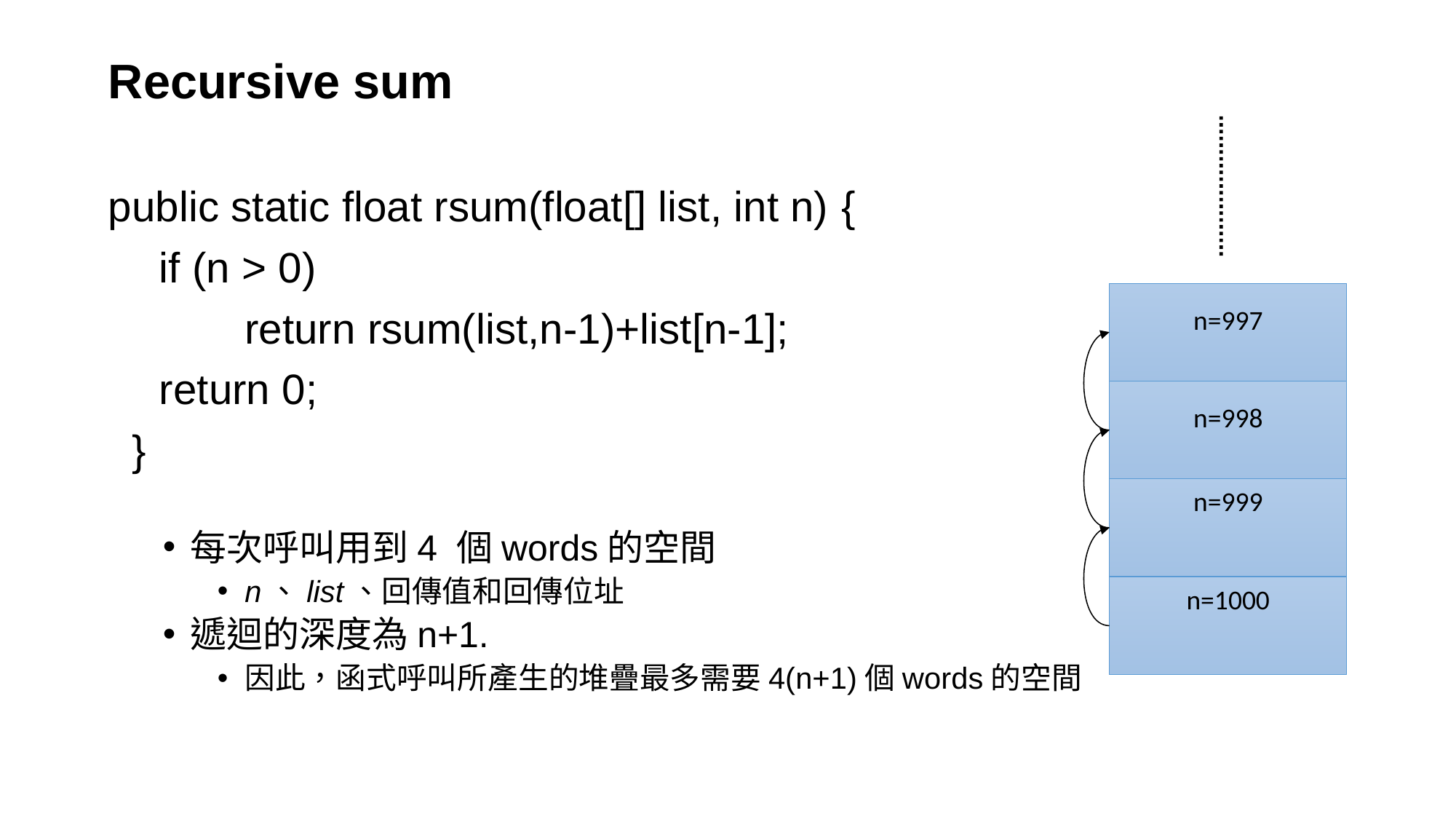

Recursive sum

public static float rsum(float[] list, int n) {
	  if (n > 0)
		return rsum(list,n-1)+list[n-1];
	  return 0;
  }

每次呼叫用到4 個words的空間
n、list、回傳值和回傳位址
遞迴的深度為n+1.
因此，函式呼叫所產生的堆疊最多需要4(n+1)個words的空間

n=997

n=998

n=999

n=1000